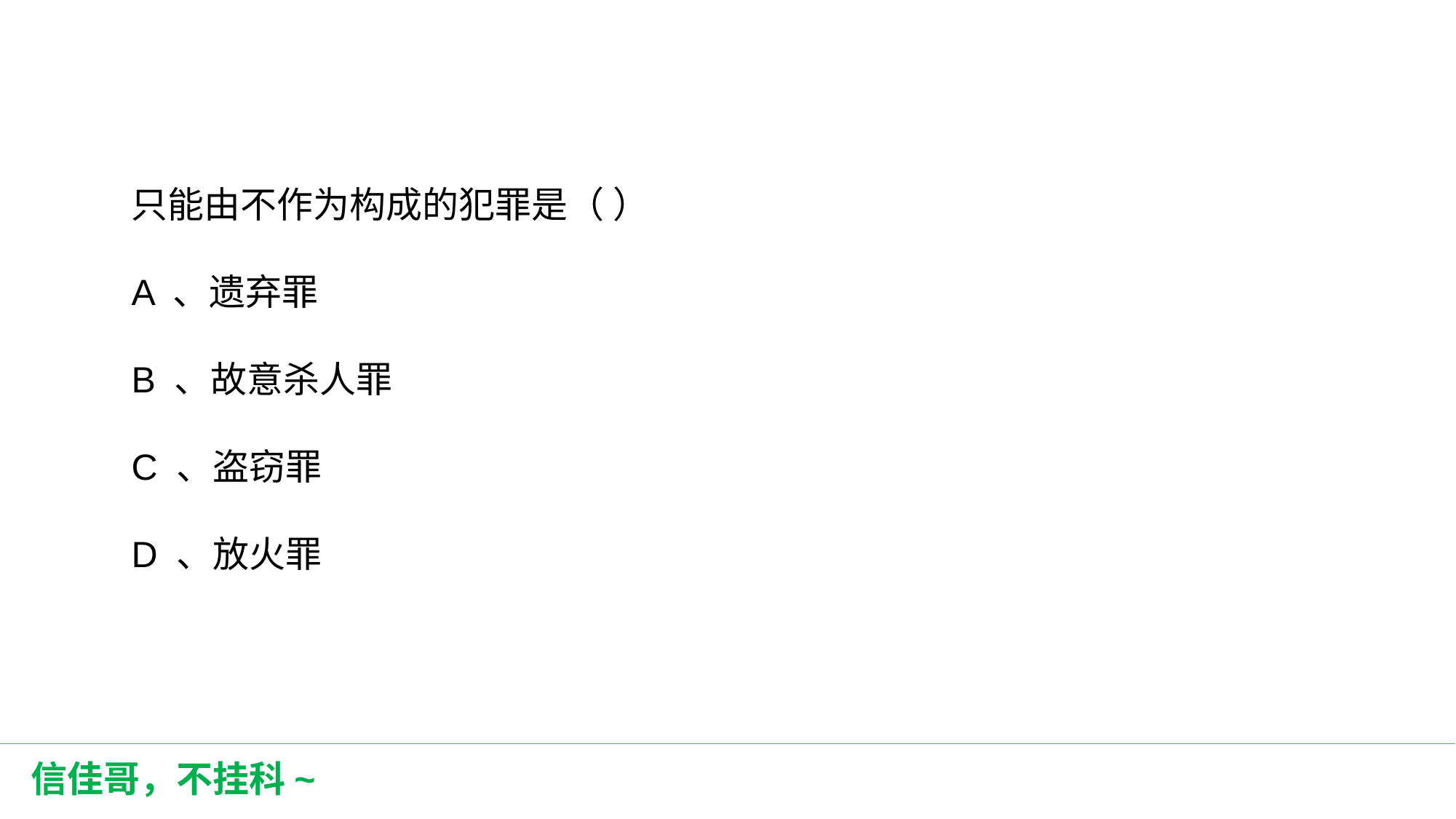

只能由不作为构成的犯罪是（ ）

A 、遗弃罪

B 、故意杀人罪

C 、盗窃罪

D 、放火罪